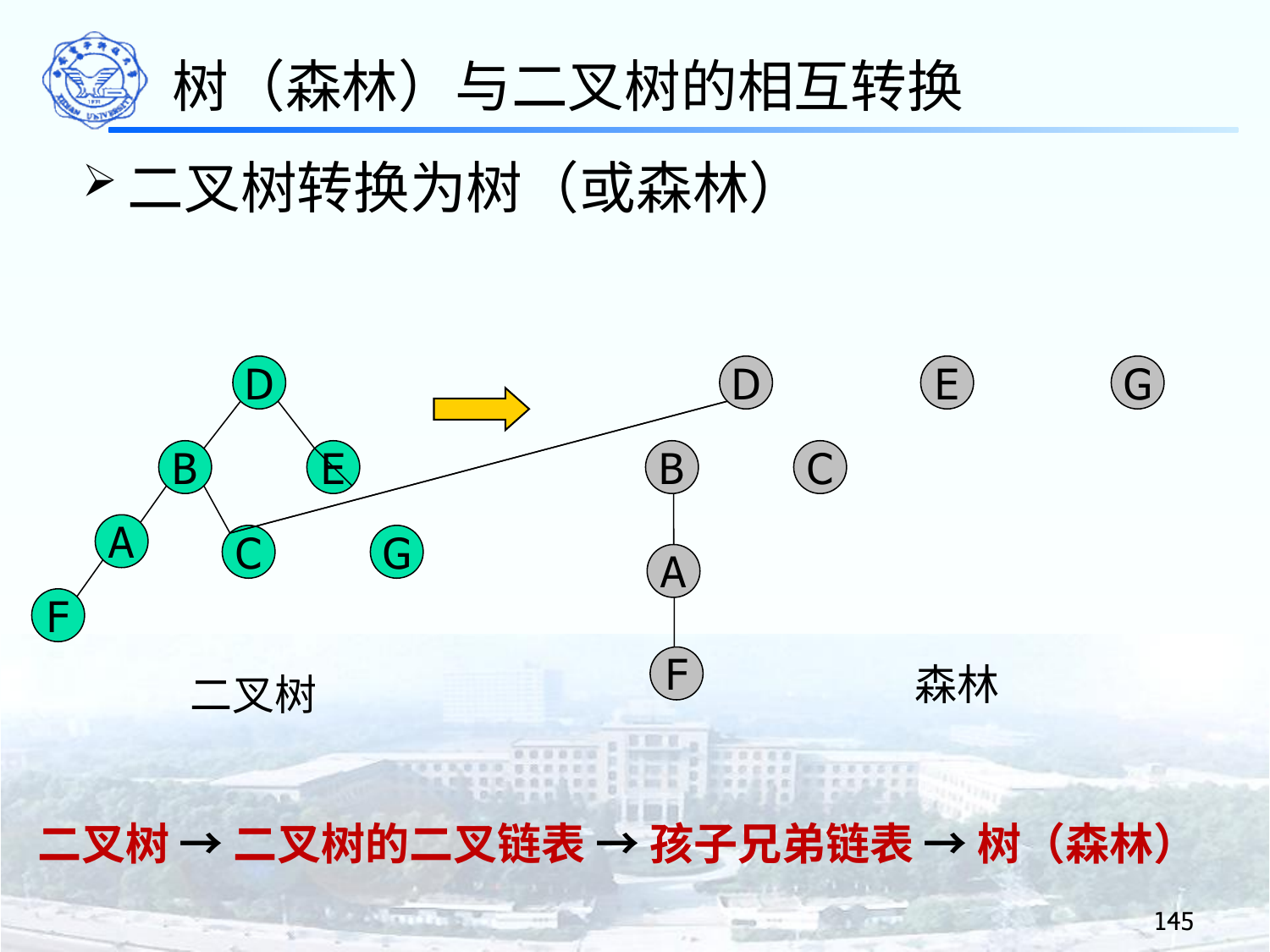

树（森林）与二叉树的相互转换
二叉树转换为树（或森林）
D
B
E
A
C
G
F
D
E
G

C
B

A

F
森林
二叉树
二叉树 → 二叉树的二叉链表 → 孩子兄弟链表 → 树（森林）
145